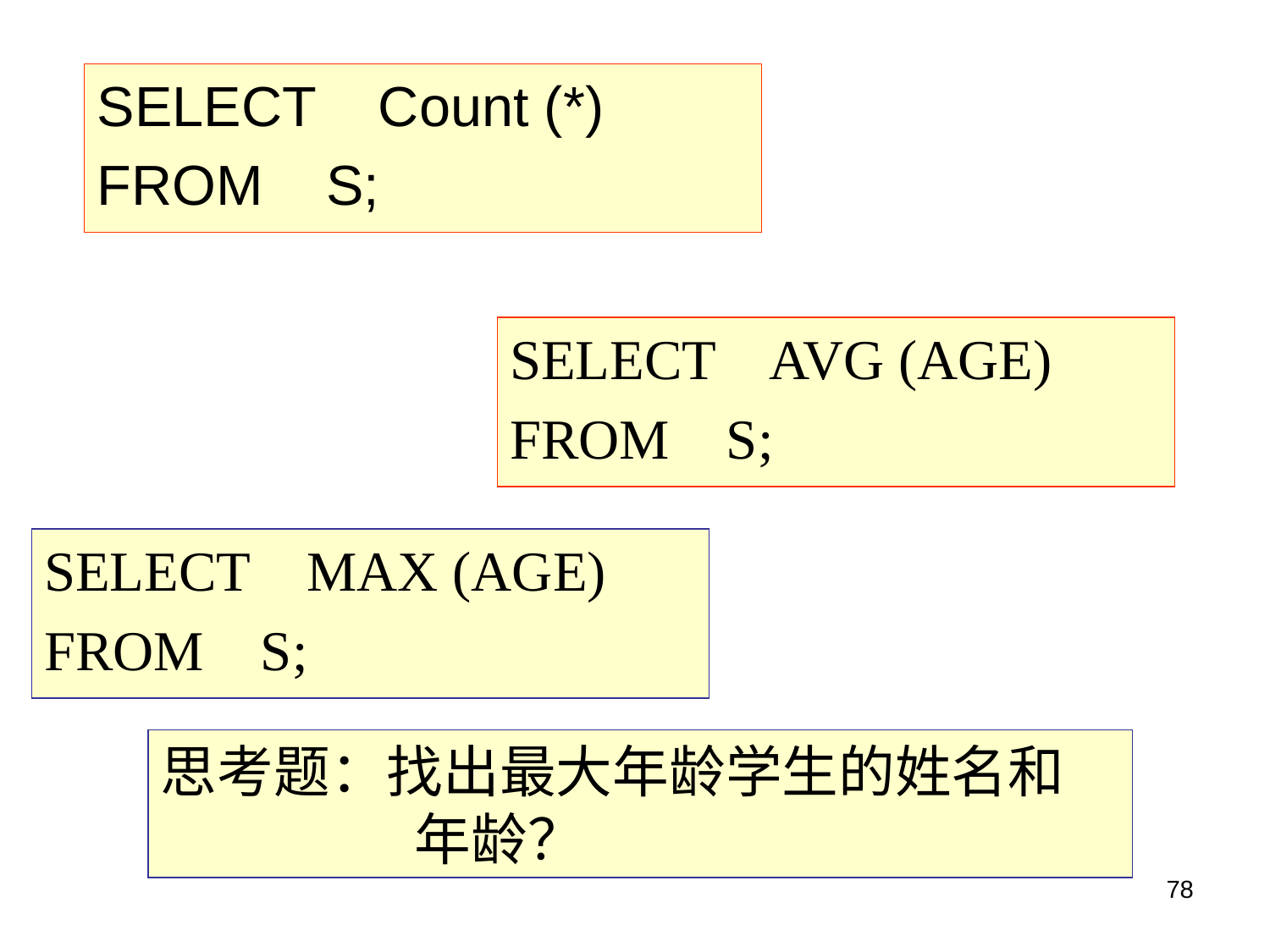

SELECT    Count (*)
FROM    S;
SELECT    AVG (AGE)
FROM    S;
SELECT    MAX (AGE)
FROM    S;
思考题：找出最大年龄学生的姓名和		年龄？
78